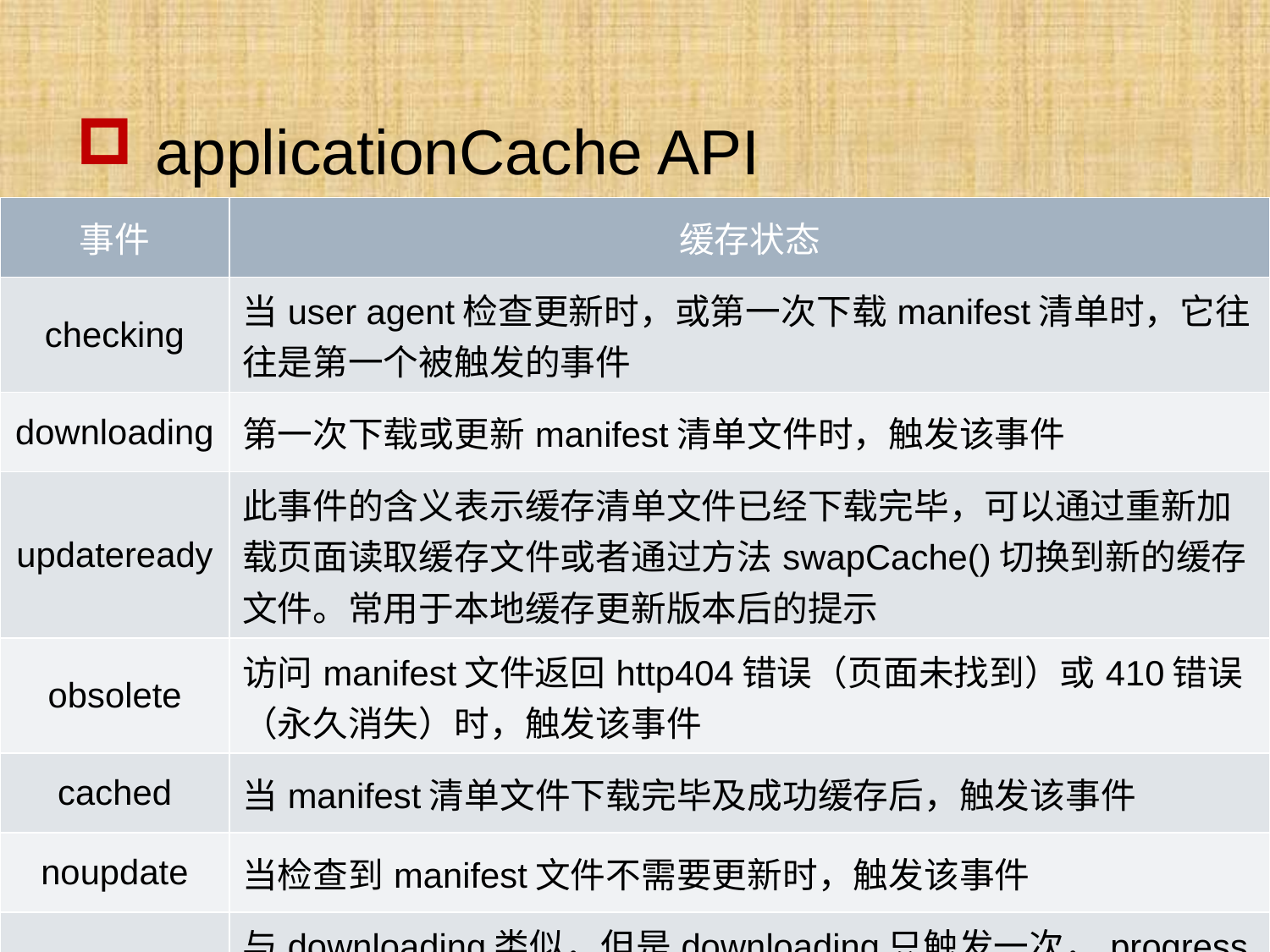

applicationCache API
| 事件 | 缓存状态 |
| --- | --- |
| checking | 当user agent检查更新时，或第一次下载manifest清单时，它往往是第一个被触发的事件 |
| downloading | 第一次下载或更新manifest清单文件时，触发该事件 |
| updateready | 此事件的含义表示缓存清单文件已经下载完毕，可以通过重新加载页面读取缓存文件或者通过方法swapCache()切换到新的缓存文件。常用于本地缓存更新版本后的提示 |
| obsolete | 访问manifest文件返回http404错误（页面未找到）或410错误（永久消失）时，触发该事件 |
| cached | 当manifest清单文件下载完毕及成功缓存后，触发该事件 |
| noupdate | 当检查到manifest文件不需要更新时，触发该事件 |
| progress | 与downloading类似，但是downloading只触发一次，progress则在清单文件下载过程中周期性触发 |
29
HTML5 Technology